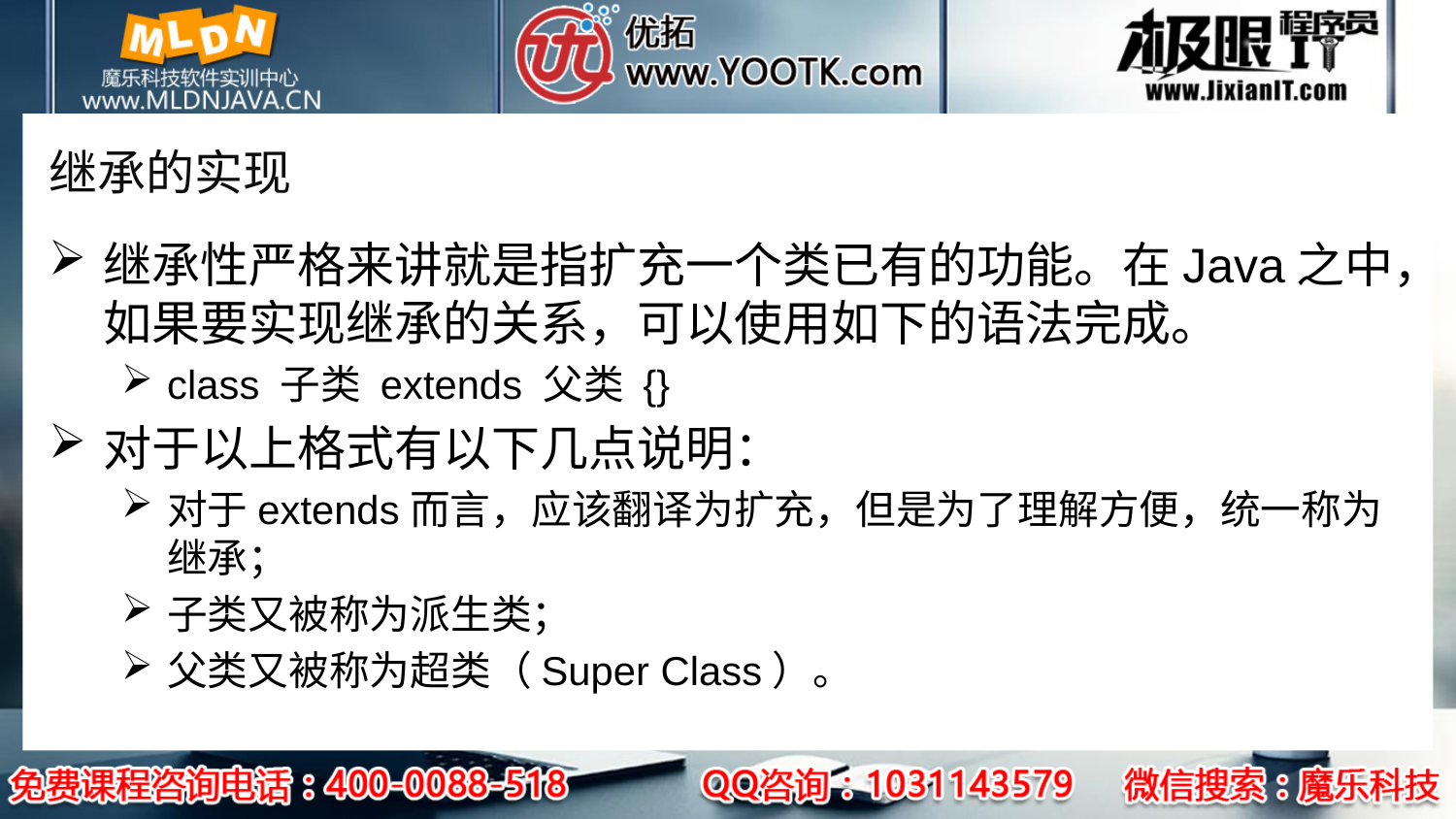

# 继承的实现
继承性严格来讲就是指扩充一个类已有的功能。在Java之中，如果要实现继承的关系，可以使用如下的语法完成。
class 子类 extends 父类 {}
对于以上格式有以下几点说明：
对于extends而言，应该翻译为扩充，但是为了理解方便，统一称为继承；
子类又被称为派生类；
父类又被称为超类（Super Class）。